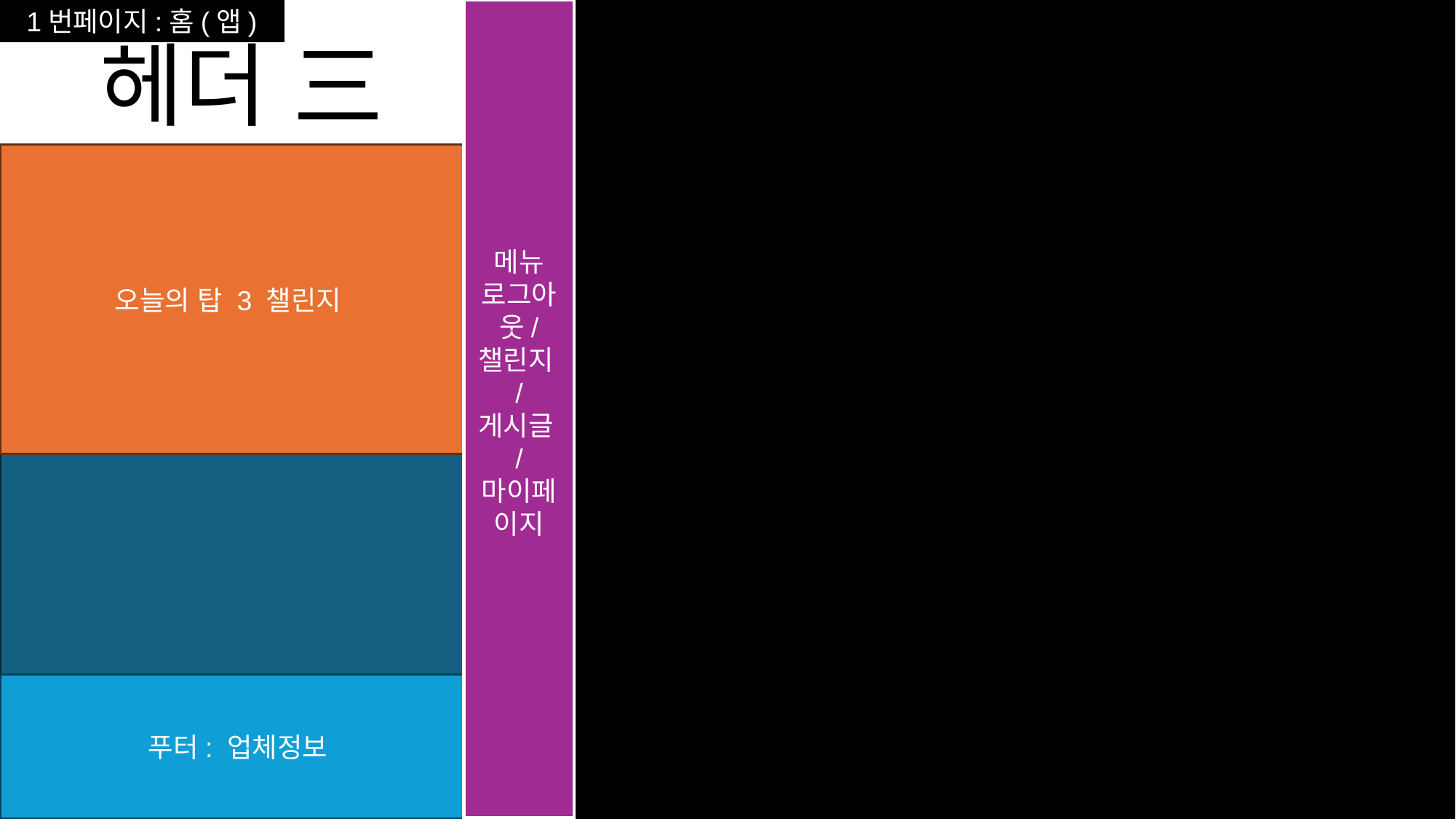

# 헤더 三
1번페이지:홈(앱)
메뉴
로그아웃/
챌린지/
게시글/
마이페이지

오늘의 탑 3 챌린지
광고
수익성창출

푸터: 업체정보